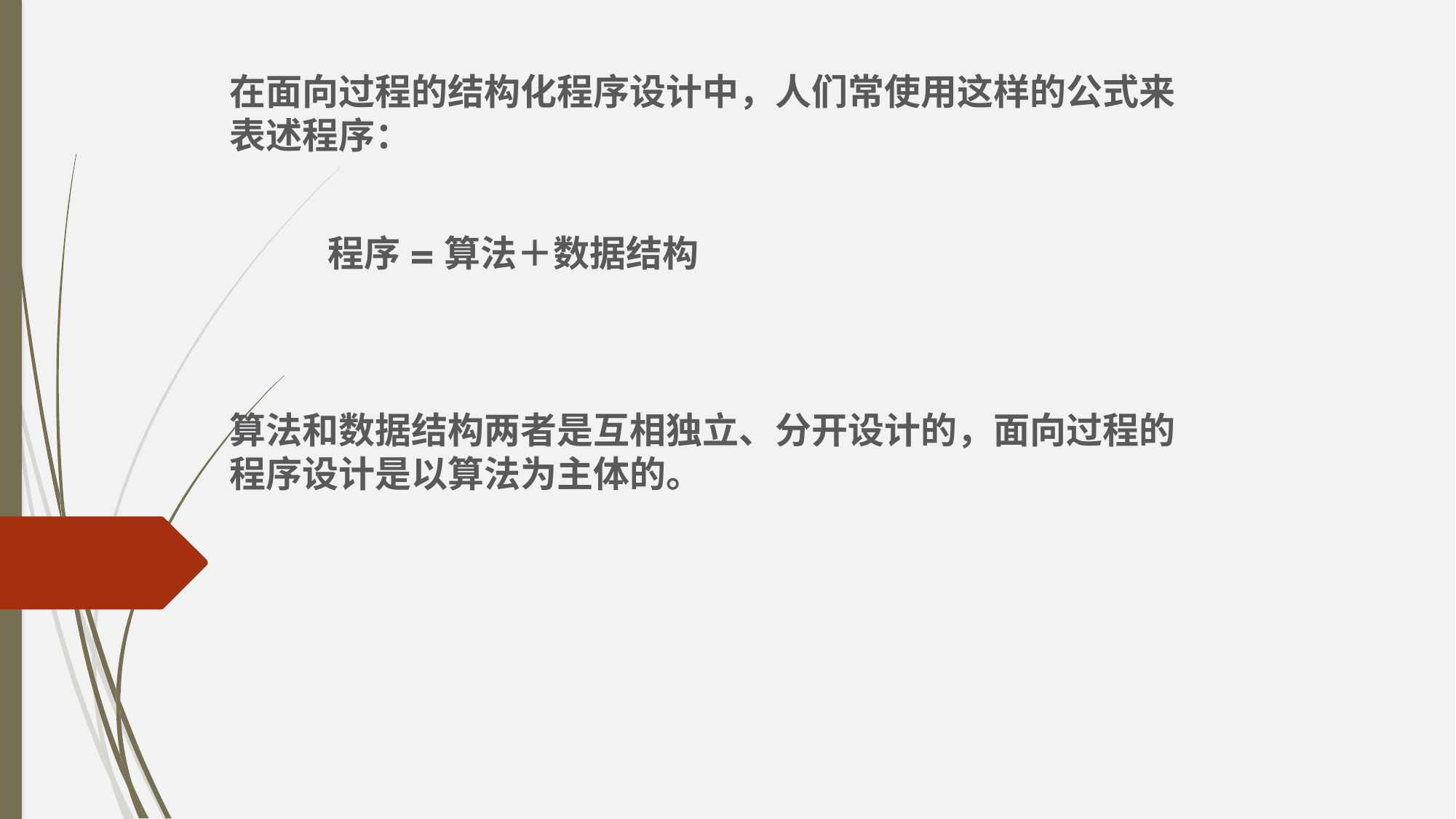

在面向过程的结构化程序设计中，人们常使用这样的公式来表述程序：

           程序=算法＋数据结构

算法和数据结构两者是互相独立、分开设计的，面向过程的程序设计是以算法为主体的。